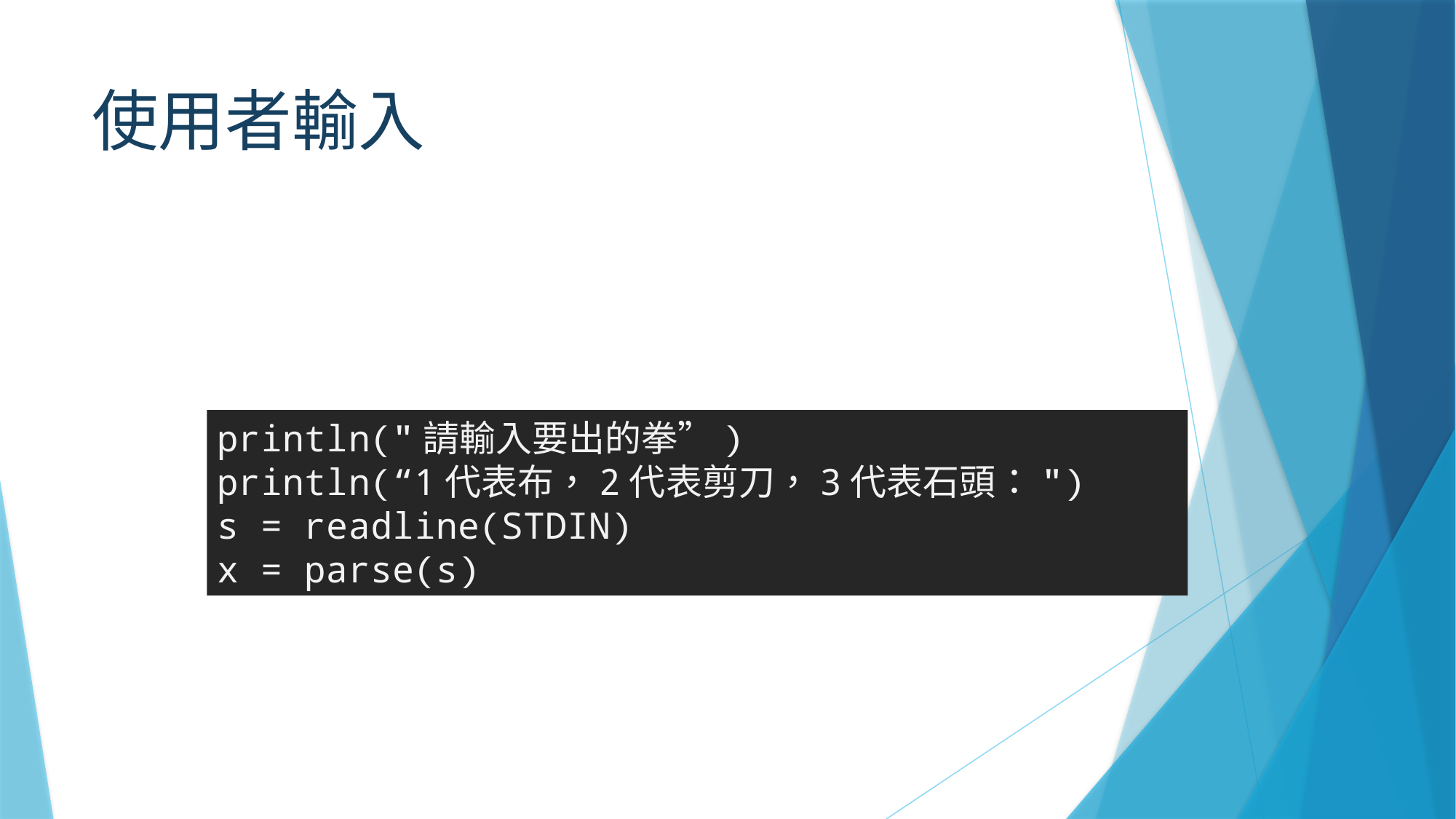

# 使用者輸入

println("請輸入要出的拳”)
println(“1代表布，2代表剪刀，3代表石頭：")
s = readline(STDIN)
x = parse(s)